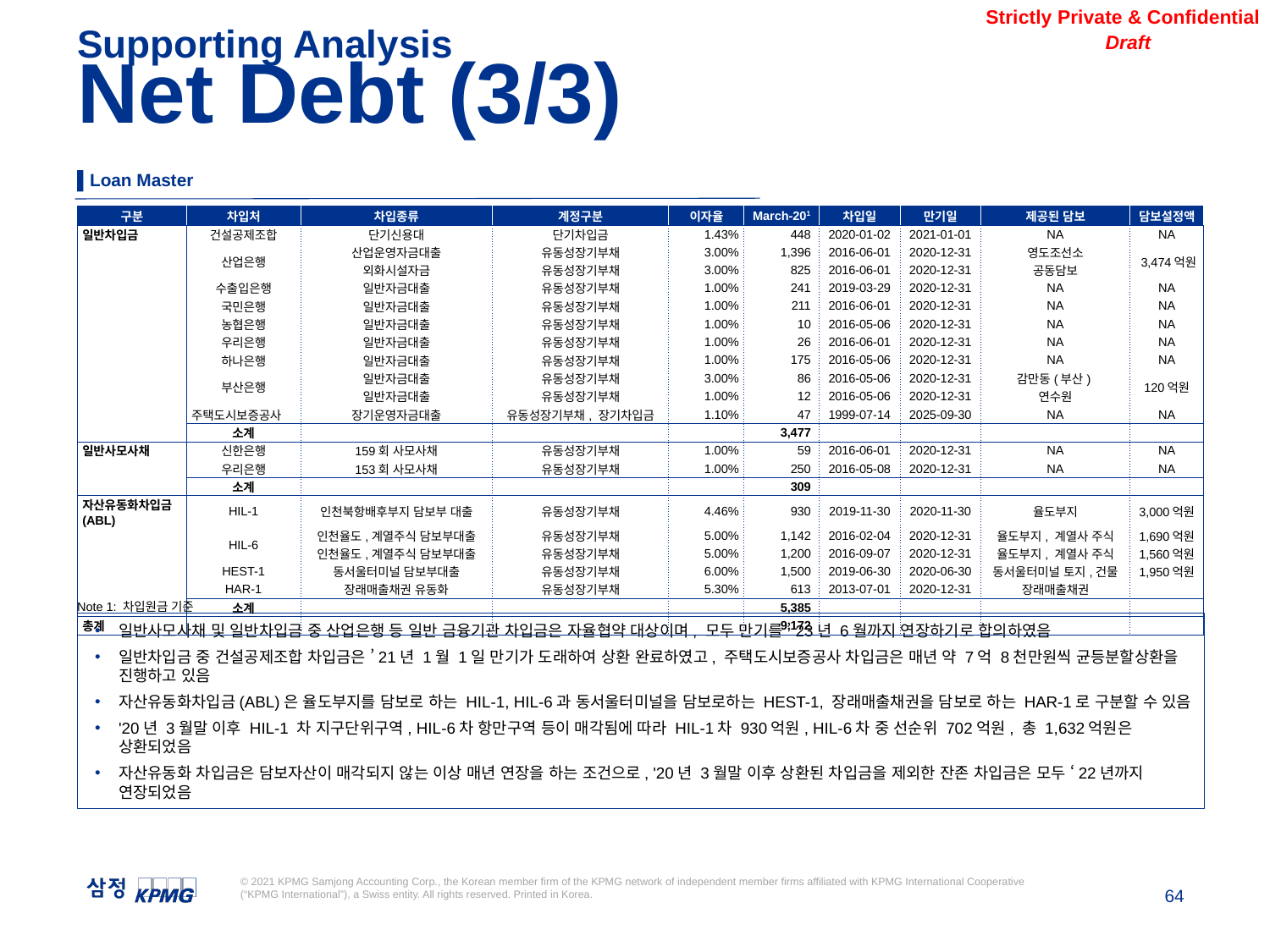

Supporting Analysis
Net Debt (3/3)
▌Loan Master

| 구분 | 차입처 | 차입종류 | 계정구분 | 이자율 | March-201 | 차입일 | 만기일 | 제공된 담보 | 담보설정액 |
| --- | --- | --- | --- | --- | --- | --- | --- | --- | --- |
| 일반차입금 | 건설공제조합 | 단기신용대 | 단기차입금 | 1.43% | 448 | 2020-01-02 | 2021-01-01 | NA | NA |
|  | 산업은행 | 산업운영자금대출 | 유동성장기부채 | 3.00% | 1,396 | 2016-06-01 | 2020-12-31 | 영도조선소 | 3,474억원 |
|  |  | 외화시설자금 | 유동성장기부채 | 3.00% | 825 | 2016-06-01 | 2020-12-31 | 공동담보 |  |
|  | 수출입은행 | 일반자금대출 | 유동성장기부채 | 1.00% | 241 | 2019-03-29 | 2020-12-31 | NA | NA |
|  | 국민은행 | 일반자금대출 | 유동성장기부채 | 1.00% | 211 | 2016-06-01 | 2020-12-31 | NA | NA |
|  | 농협은행 | 일반자금대출 | 유동성장기부채 | 1.00% | 10 | 2016-05-06 | 2020-12-31 | NA | NA |
|  | 우리은행 | 일반자금대출 | 유동성장기부채 | 1.00% | 26 | 2016-06-01 | 2020-12-31 | NA | NA |
|  | 하나은행 | 일반자금대출 | 유동성장기부채 | 1.00% | 175 | 2016-05-06 | 2020-12-31 | NA | NA |
|  | 부산은행 | 일반자금대출 | 유동성장기부채 | 3.00% | 86 | 2016-05-06 | 2020-12-31 | 감만동(부산) 연수원 | 120억원 |
|  |  | 일반자금대출 | 유동성장기부채 | 1.00% | 12 | 2016-05-06 | 2020-12-31 |  |  |
|  | 주택도시보증공사 | 장기운영자금대출 | 유동성장기부채, 장기차입금 | 1.10% | 47 | 1999-07-14 | 2025-09-30 | NA | NA |
|  | 소계 |  |  |  | 3,477 |  |  |  |  |
| 일반사모사채 | 신한은행 | 159회 사모사채 | 유동성장기부채 | 1.00% | 59 | 2016-06-01 | 2020-12-31 | NA | NA |
|  | 우리은행 | 153회 사모사채 | 유동성장기부채 | 1.00% | 250 | 2016-05-08 | 2020-12-31 | NA | NA |
|  | 소계 |  |  |  | 309 |  |  |  |  |
| 자산유동화차입금(ABL) | HIL-1 | 인천북항배후부지 담보부 대출 | 유동성장기부채 | 4.46% | 930 | 2019-11-30 | 2020-11-30 | 율도부지 | 3,000억원 |
|  | HIL-6 | 인천율도,계열주식 담보부대출 | 유동성장기부채 | 5.00% | 1,142 | 2016-02-04 | 2020-12-31 | 율도부지, 계열사 주식 | 1,690억원 |
|  |  | 인천율도,계열주식 담보부대출 | 유동성장기부채 | 5.00% | 1,200 | 2016-09-07 | 2020-12-31 | 율도부지, 계열사 주식 | 1,560억원 |
|  | HEST-1 | 동서울터미널 담보부대출 | 유동성장기부채 | 6.00% | 1,500 | 2019-06-30 | 2020-06-30 | 동서울터미널 토지,건물 | 1,950억원 |
|  | HAR-1 | 장래매출채권 유동화 | 유동성장기부채 | 5.30% | 613 | 2013-07-01 | 2020-12-31 | 장래매출채권 |  |
|  | 소계 |  |  |  | 5,385 |  |  |  |  |
| 총계 |  |  |  |  | 9,172 |  |  |  |  |
Note 1: 차입원금 기준
일반사모사채 및 일반차입금 중 산업은행 등 일반 금융기관 차입금은 자율협약 대상이며, 모두 만기를 ’23년 6월까지 연장하기로 합의하였음
일반차입금 중 건설공제조합 차입금은 ’21년 1월 1일 만기가 도래하여 상환 완료하였고, 주택도시보증공사 차입금은 매년 약 7억 8천만원씩 균등분할상환을 진행하고 있음
자산유동화차입금(ABL)은 율도부지를 담보로 하는 HIL-1, HIL-6과 동서울터미널을 담보로하는 HEST-1, 장래매출채권을 담보로 하는 HAR-1로 구분할 수 있음
'20년 3월말 이후 HIL-1 차 지구단위구역, HIL-6차 항만구역 등이 매각됨에 따라 HIL-1차 930억원, HIL-6차 중 선순위 702억원, 총 1,632억원은 상환되었음
자산유동화 차입금은 담보자산이 매각되지 않는 이상 매년 연장을 하는 조건으로, '20년 3월말 이후 상환된 차입금을 제외한 잔존 차입금은 모두 ‘22년까지 연장되었음